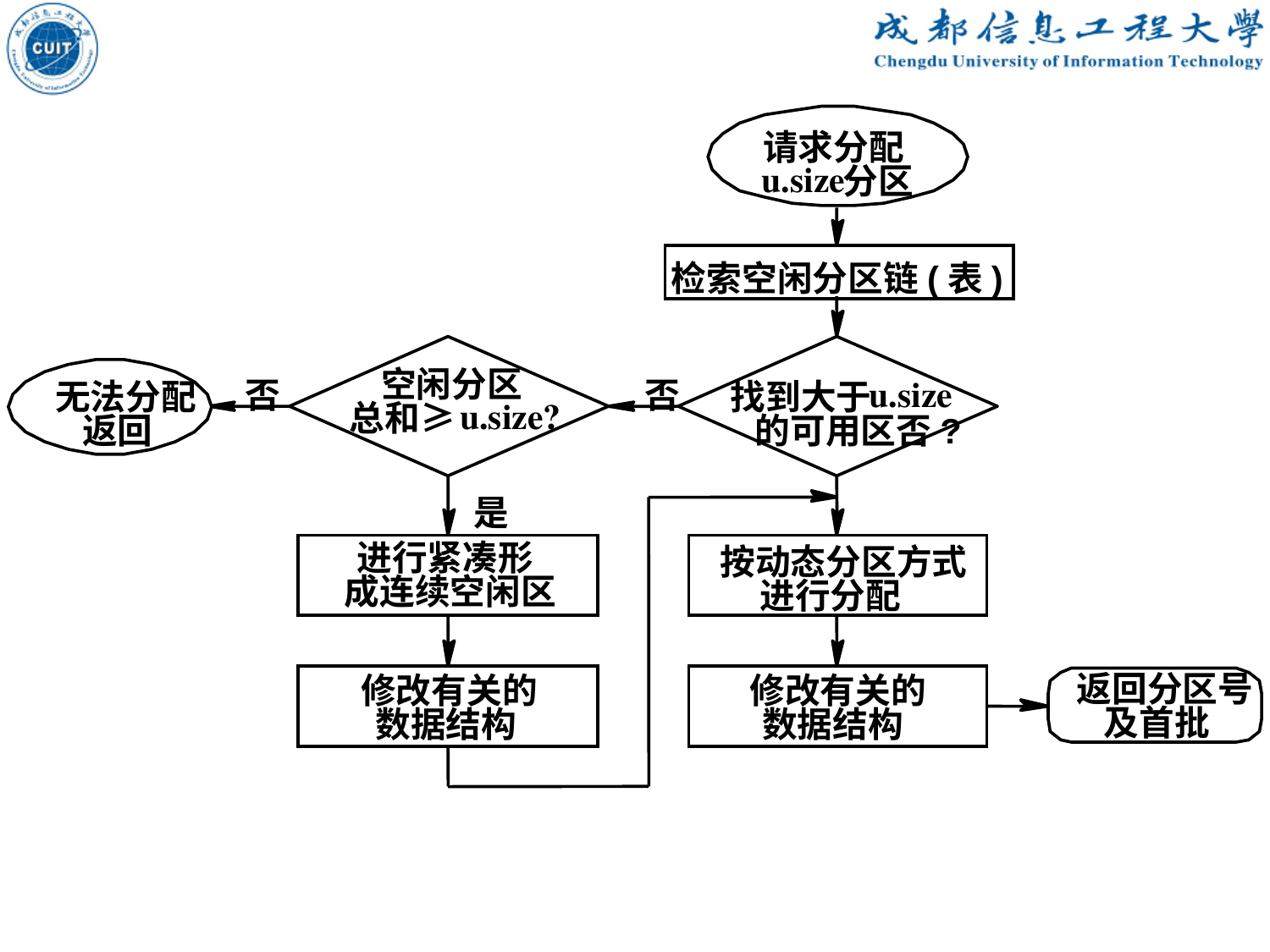

请求分配
u.size
分区

检索空闲分区链(表)

空闲分区
u.size
否
否
无法分配
找到大于
u.size?
总和≥

返回
的可用区否?

是

进行紧凑形
按动态分区方式
成连续空闲区
进行分配

返回分区号

修改有关的
修改有关的

及首批
数据结构
数据结构